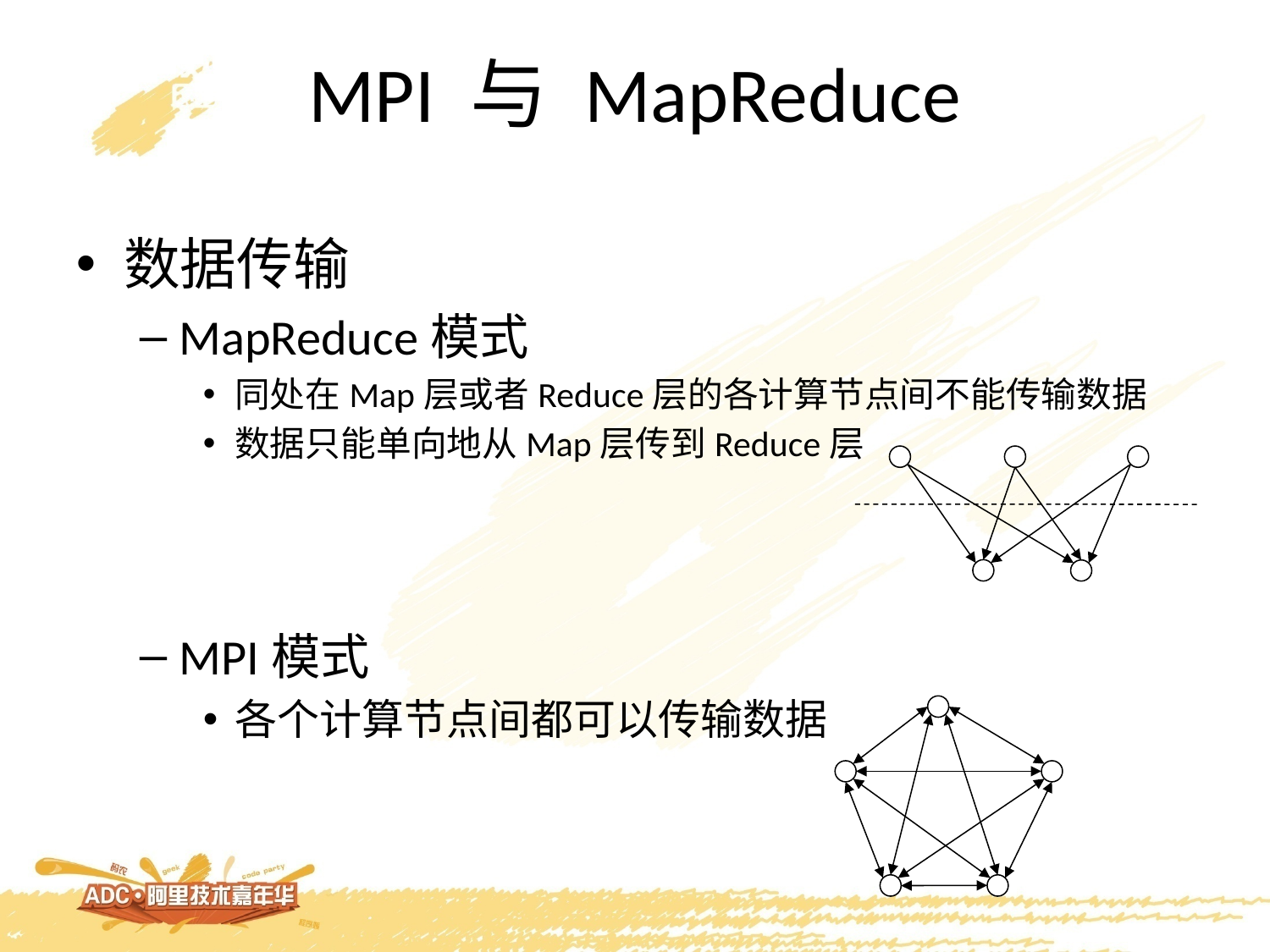

# MPI 与 MapReduce
数据传输
MapReduce模式
同处在Map层或者Reduce层的各计算节点间不能传输数据
数据只能单向地从Map层传到Reduce层

MPI模式
各个计算节点间都可以传输数据